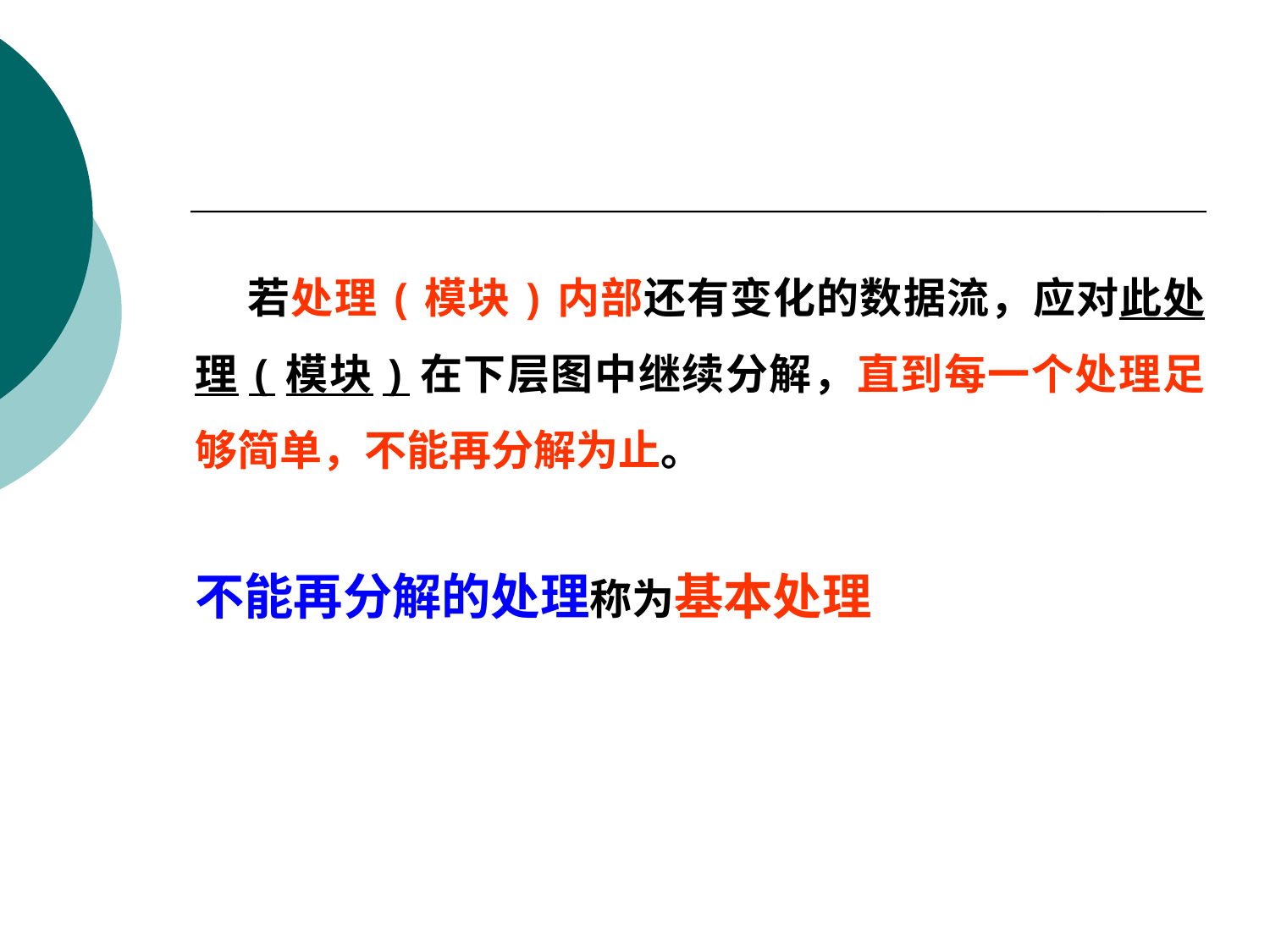

若处理(模块)内部还有变化的数据流，应对此处理(模块)在下层图中继续分解，直到每一个处理足够简单，不能再分解为止。
不能再分解的处理称为基本处理